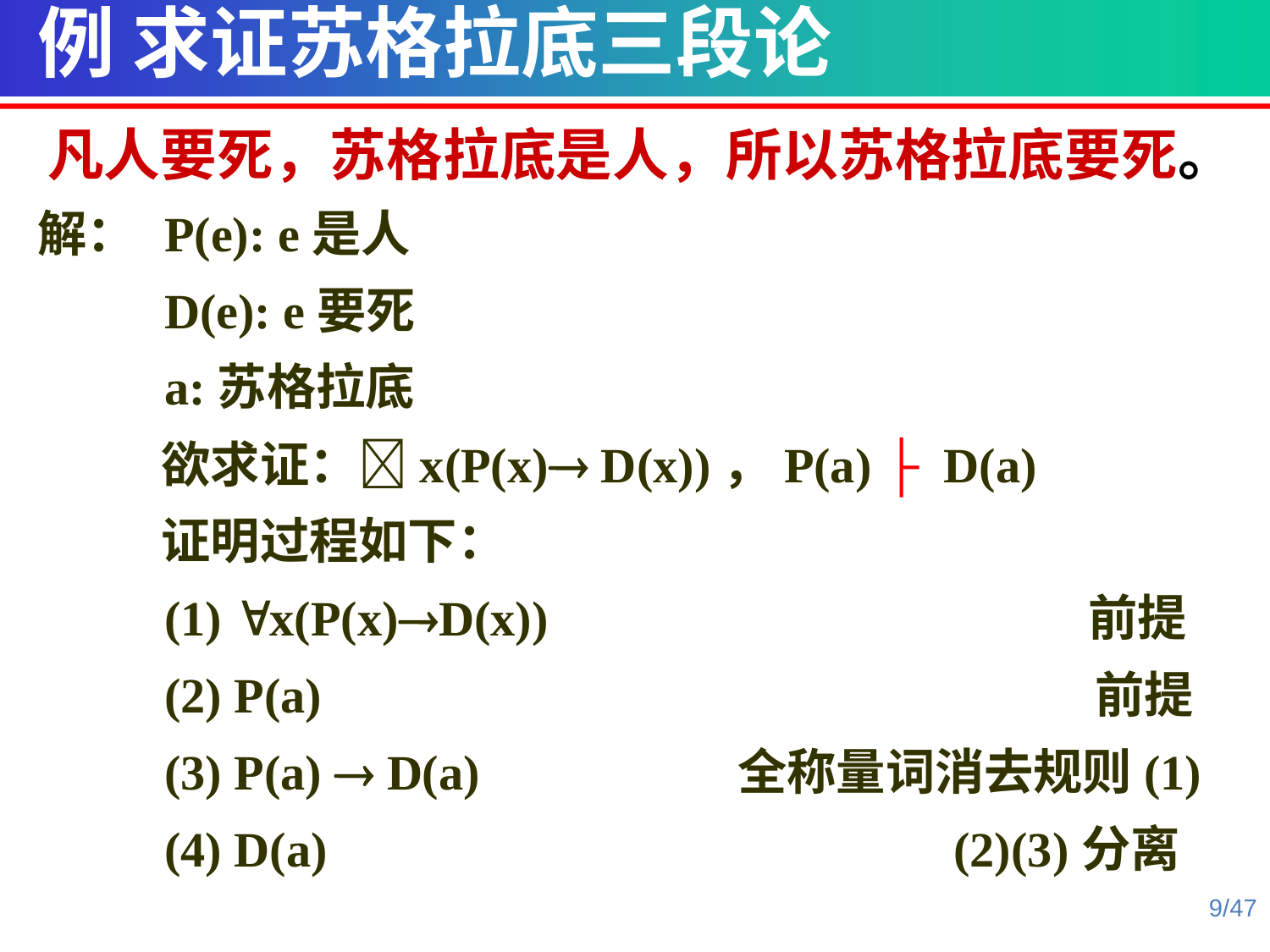

例 求证苏格拉底三段论
凡人要死，苏格拉底是人，所以苏格拉底要死。

解：	P(e): e是人
 	D(e): e要死
	a:苏格拉底
          欲求证：∀x(P(x)→ D(x))，P(a) ├  D(a)
          证明过程如下：
	(1) ∀x(P(x)→D(x))                                           前提
	(2) P(a)                                                              前提
	(3) P(a) → D(a)                    全称量词消去规则(1)
	(4) D(a)                                                   (2)(3)分离
9/47